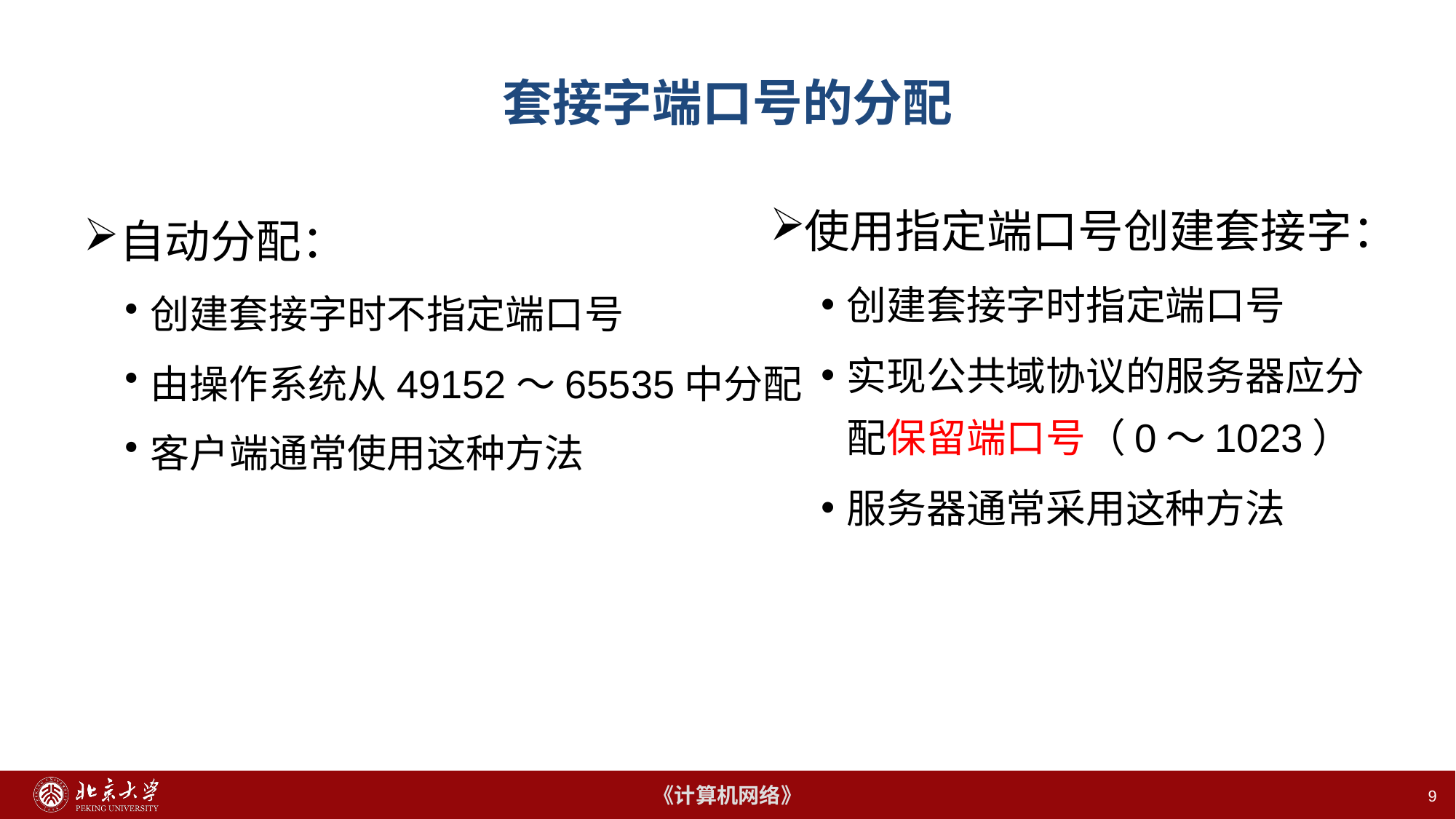

9
# 套接字端口号的分配
使用指定端口号创建套接字：
创建套接字时指定端口号
实现公共域协议的服务器应分配保留端口号（0～1023）
服务器通常采用这种方法
自动分配：
创建套接字时不指定端口号
由操作系统从49152～65535中分配
客户端通常使用这种方法